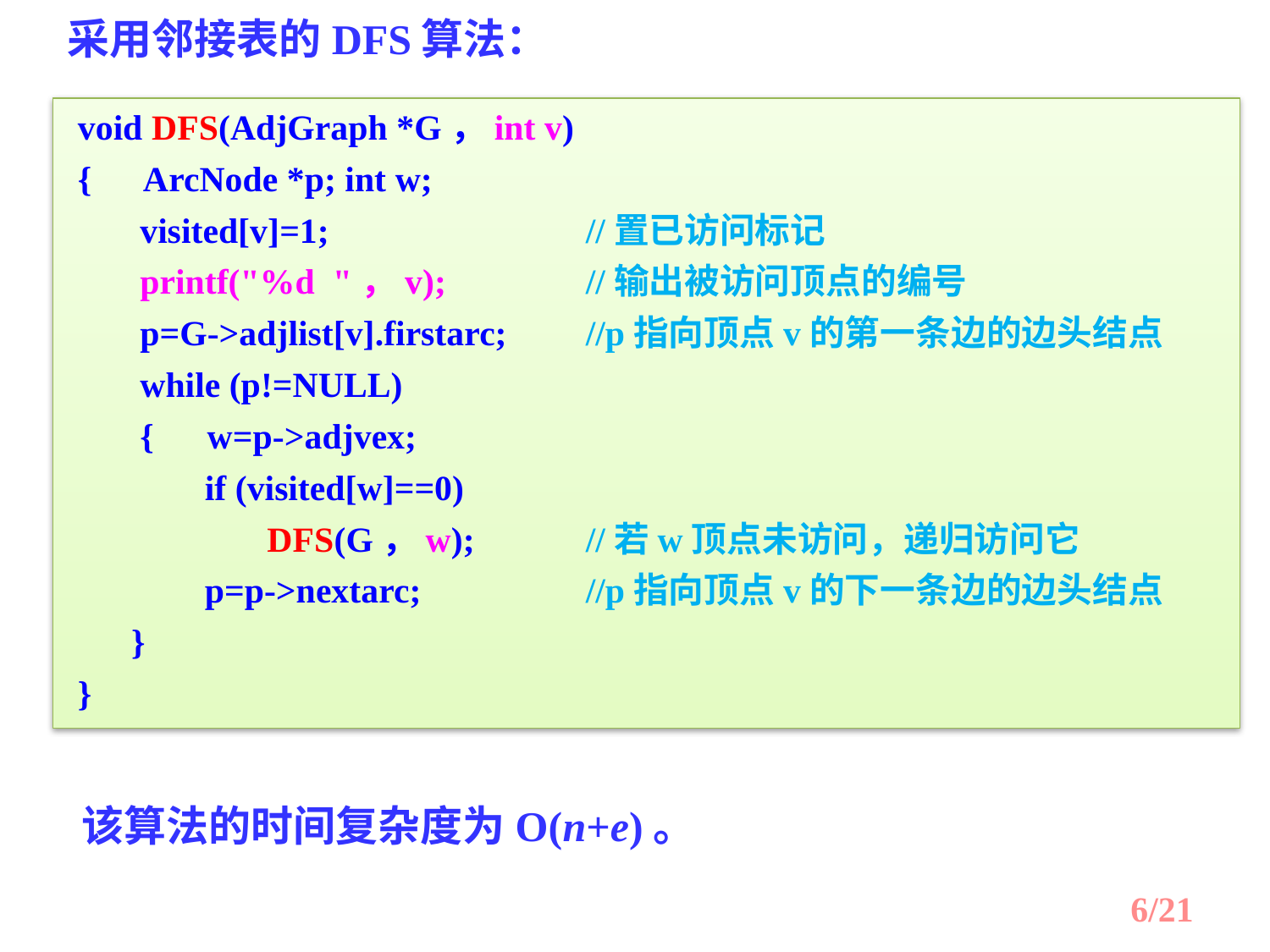

采用邻接表的DFS算法：
void DFS(AdjGraph *G，int v)
{      ArcNode *p; int w;
       visited[v]=1; 		//置已访问标记
       printf("%d  "，v); 		//输出被访问顶点的编号
       p=G->adjlist[v].firstarc;     	//p指向顶点v的第一条边的边头结点
       while (p!=NULL)
       {      w=p->adjvex;
	if (visited[w]==0)
	       DFS(G，w);   	//若w顶点未访问，递归访问它
	p=p->nextarc; 　	//p指向顶点v的下一条边的边头结点
      }
}
该算法的时间复杂度为O(n+e)。
6/21